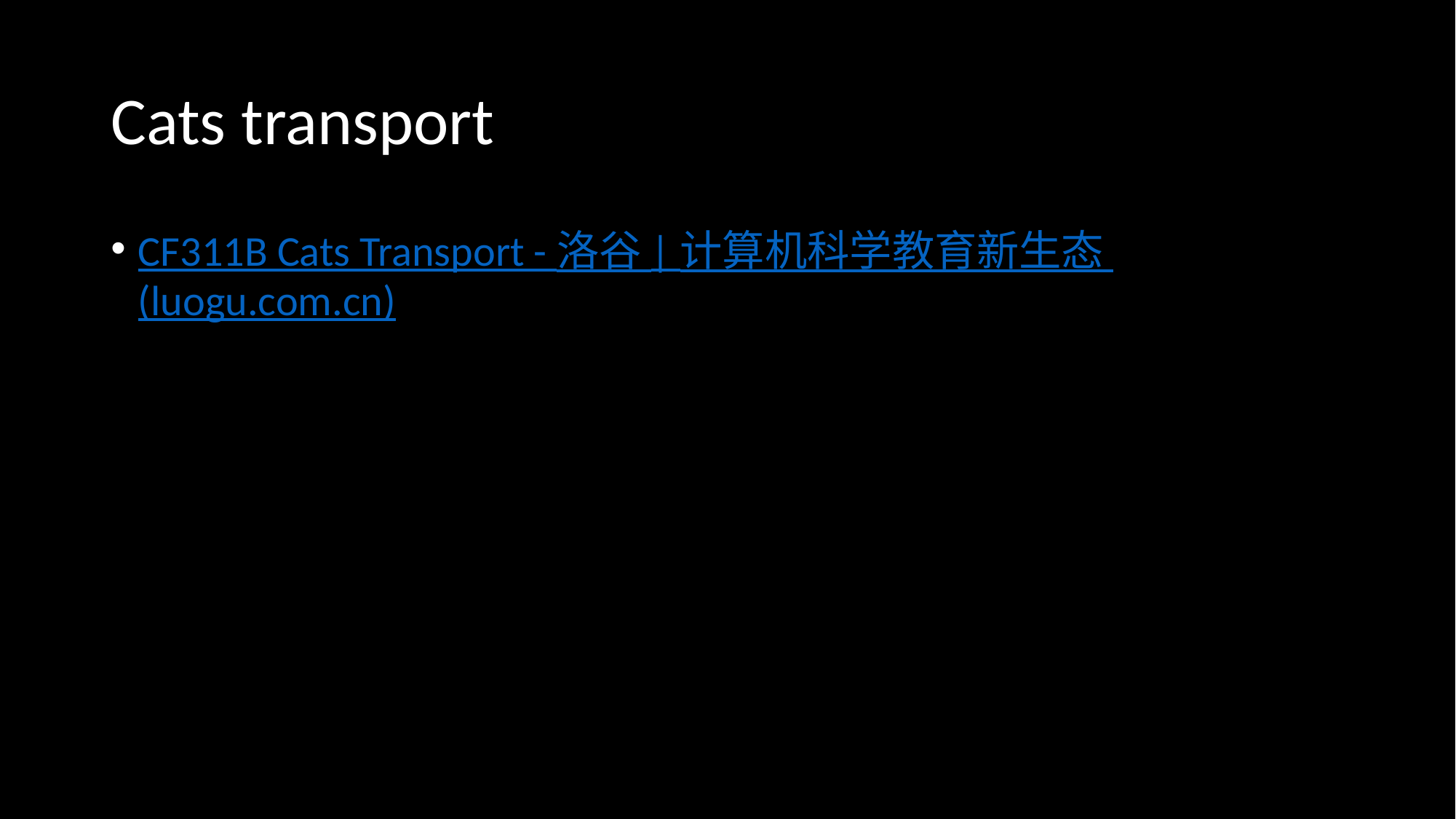

# Cats transport
CF311B Cats Transport - 洛谷 | 计算机科学教育新生态 (luogu.com.cn)